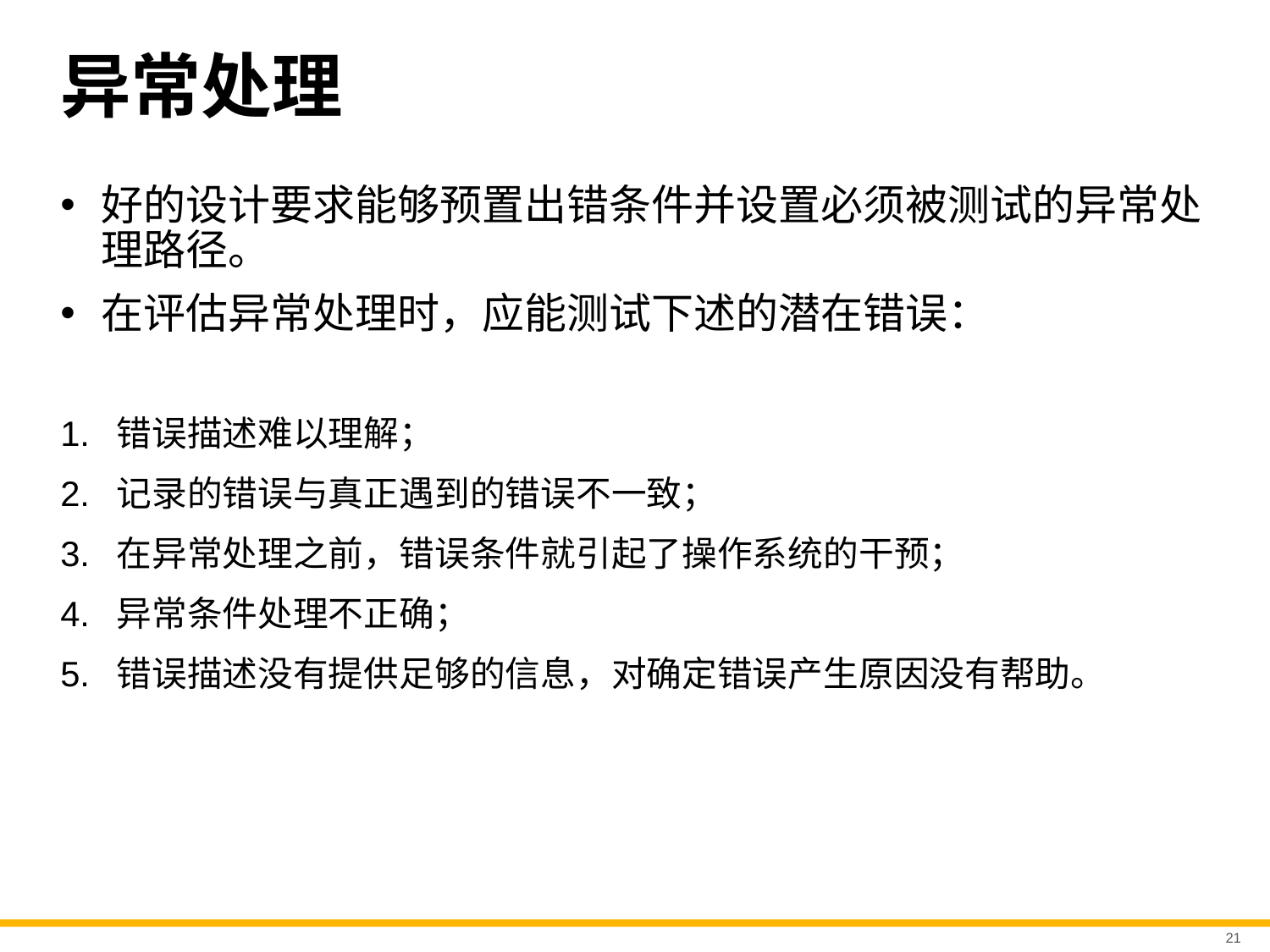

# 异常处理
好的设计要求能够预置出错条件并设置必须被测试的异常处理路径。
在评估异常处理时，应能测试下述的潜在错误：
错误描述难以理解；
记录的错误与真正遇到的错误不一致；
在异常处理之前，错误条件就引起了操作系统的干预；
异常条件处理不正确；
错误描述没有提供足够的信息，对确定错误产生原因没有帮助。
21